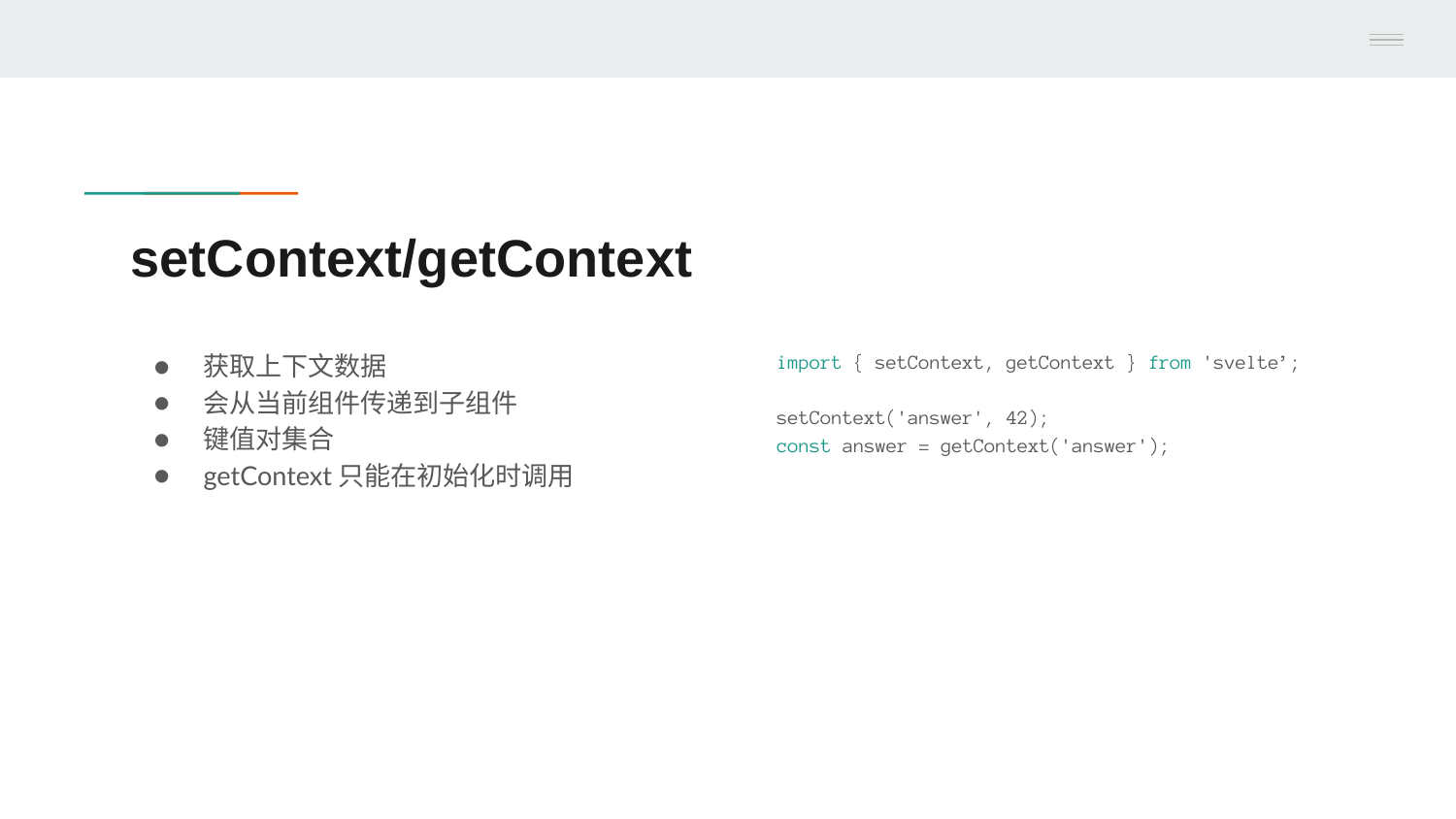

# setContext/getContext
获取上下文数据
会从当前组件传递到子组件
键值对集合
getContext只能在初始化时调用
import { setContext, getContext } from 'svelte’;

setContext('answer', 42);
const answer = getContext('answer');